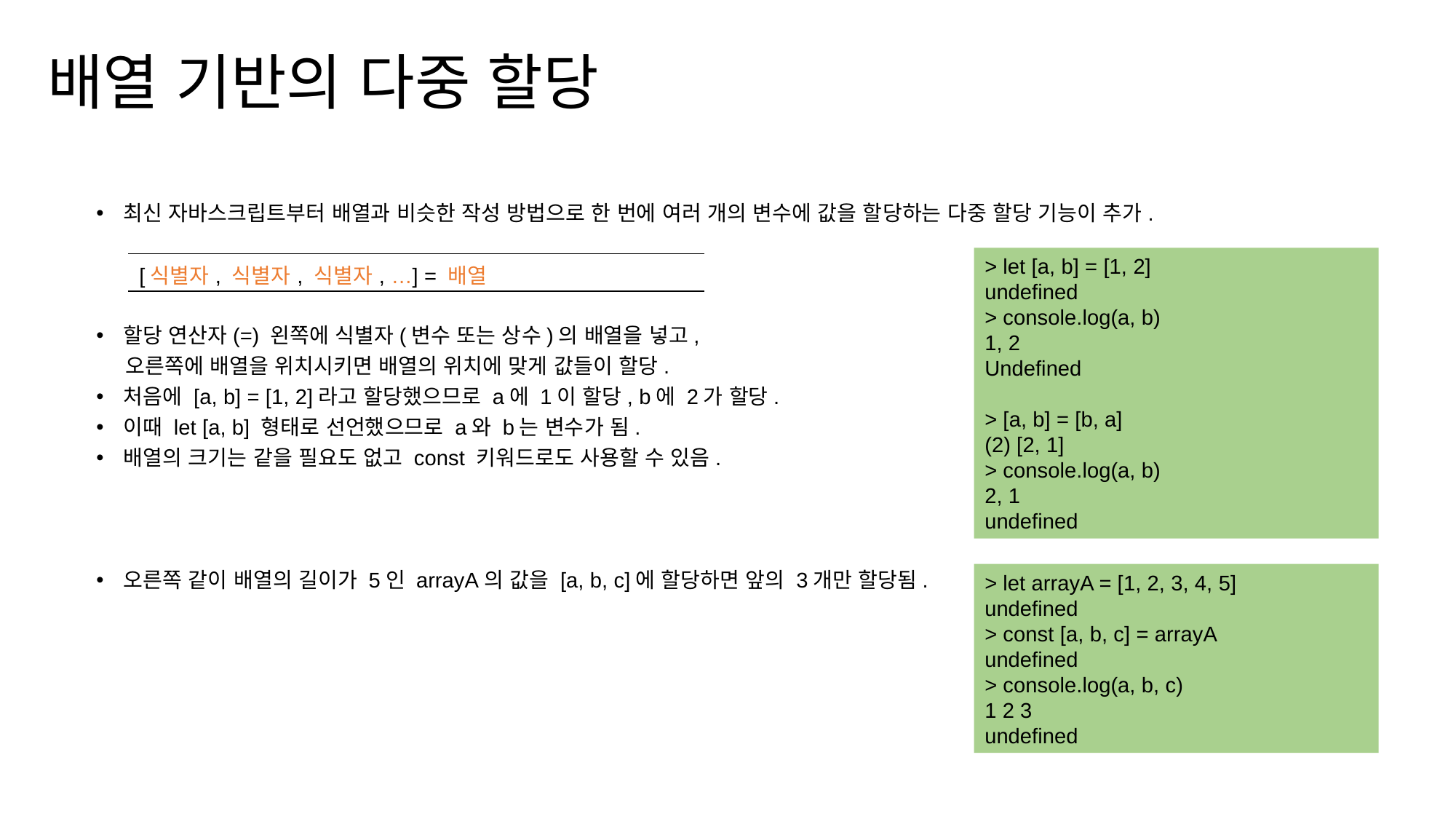

배열 기반의 다중 할당
최신 자바스크립트부터 배열과 비슷한 작성 방법으로 한 번에 여러 개의 변수에 값을 할당하는 다중 할당 기능이 추가.

할당 연산자(=) 왼쪽에 식별자(변수 또는 상수)의 배열을 넣고,
    오른쪽에 배열을 위치시키면 배열의 위치에 맞게 값들이 할당.
처음에 [a, b] = [1, 2]라고 할당했으므로 a에 1이 할당, b에 2가 할당.
이때 let [a, b] 형태로 선언했으므로 a와 b는 변수가 됨.
배열의 크기는 같을 필요도 없고 const 키워드로도 사용할 수 있음.

오른쪽 같이 배열의 길이가 5인 arrayA의 값을 [a, b, c]에 할당하면 앞의 3개만 할당됨.

> let [a, b] = [1, 2]
undefined
> console.log(a, b)
1, 2
Undefined

> [a, b] = [b, a]
(2) [2, 1]
> console.log(a, b)
2, 1
undefined
| [식별자, 식별자, 식별자, …] = 배열 |
| --- |
> let arrayA = [1, 2, 3, 4, 5]
undefined
> const [a, b, c] = arrayA
undefined
> console.log(a, b, c)
1 2 3
undefined